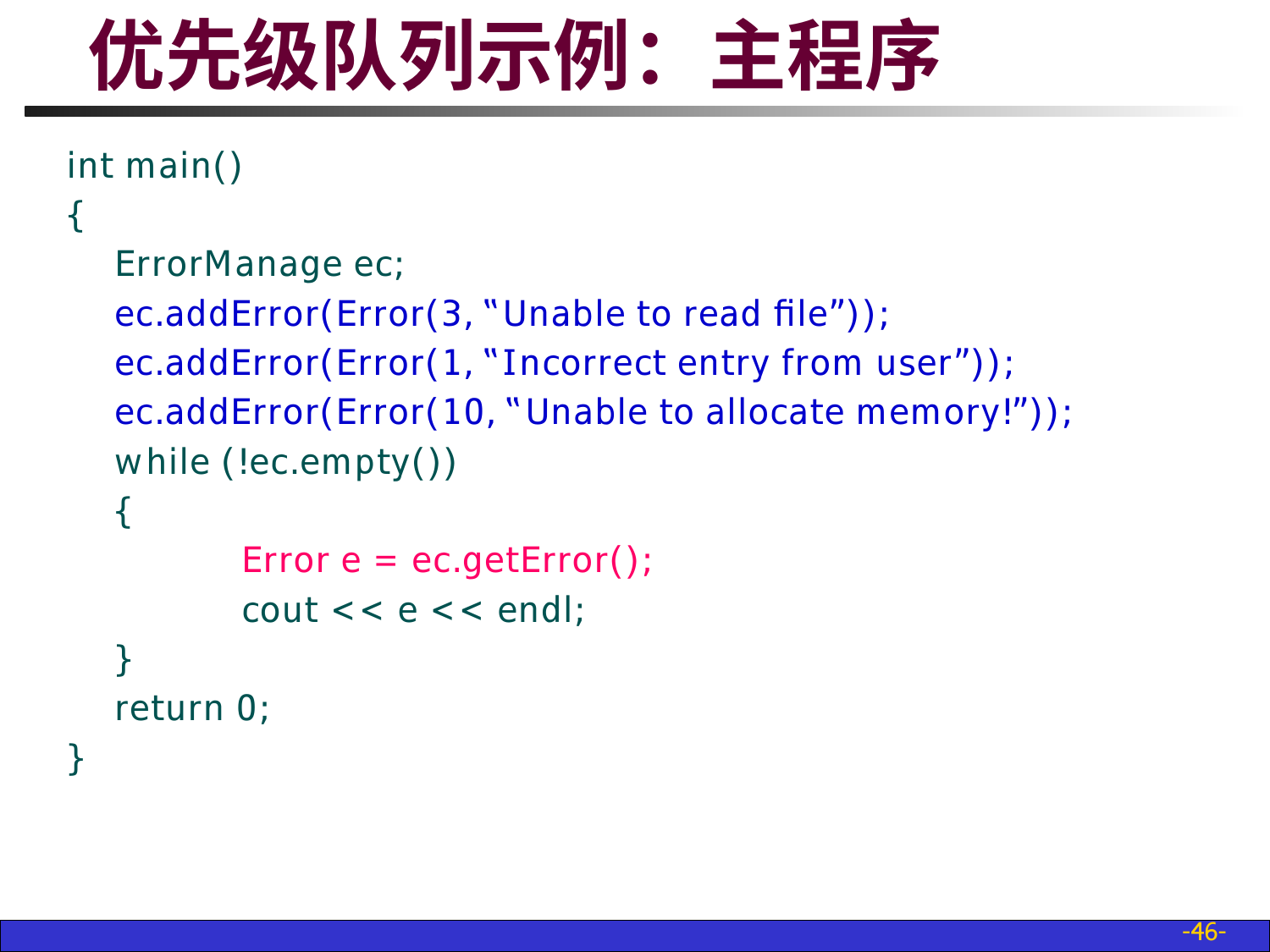

# 优先级队列示例：主程序
int main()
{
	ErrorManage ec;
	ec.addError(Error(3, “Unable to read file”));
	ec.addError(Error(1, “Incorrect entry from user”));
	ec.addError(Error(10, “Unable to allocate memory!”));
	while (!ec.empty())
	{
		Error e = ec.getError();
		cout << e << endl;
	}
	return 0;
}
-46-